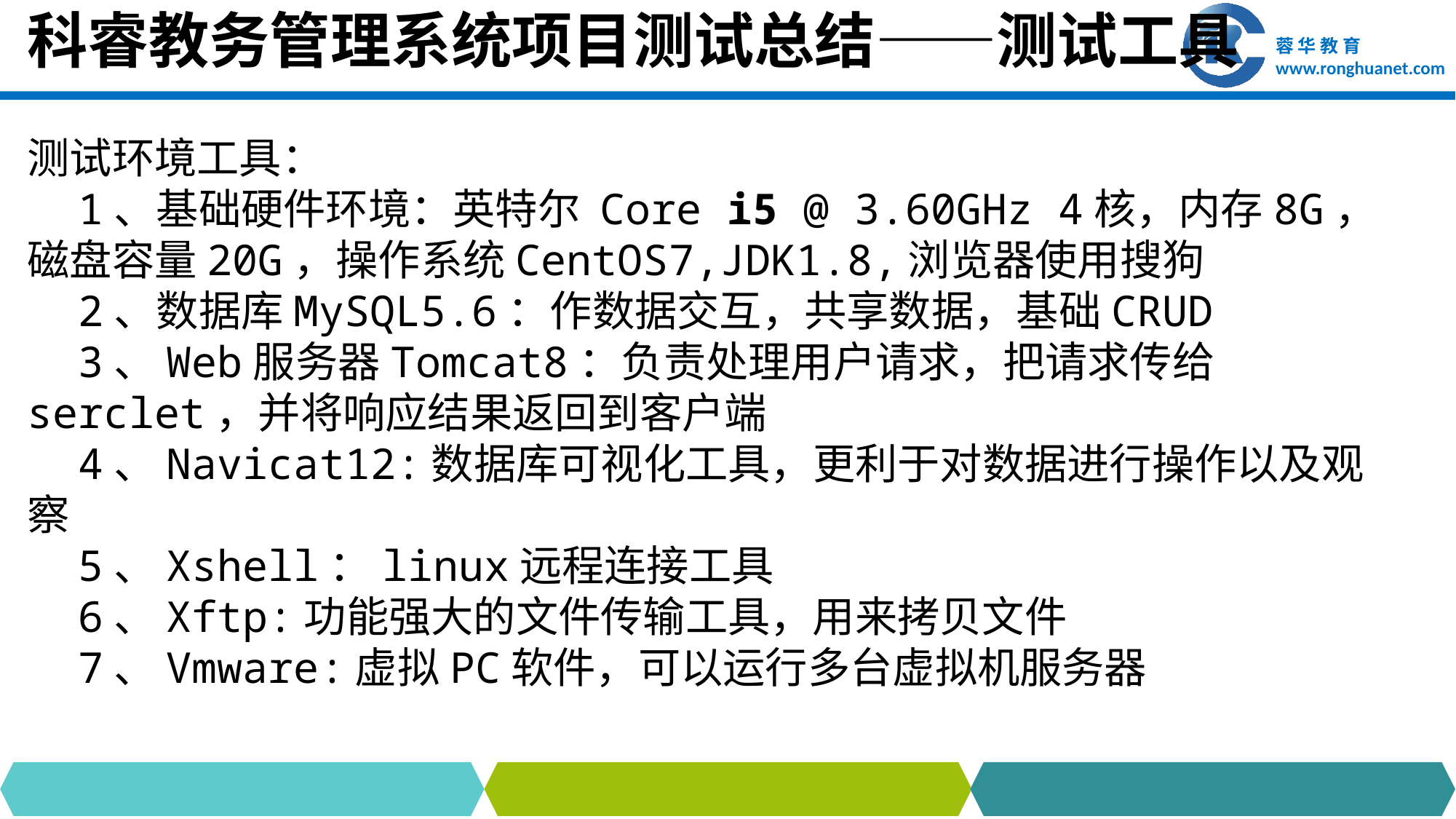

# 科睿教务管理系统项目测试总结——测试工具
测试环境工具：
  1、基础硬件环境：英特尔 Core i5 @ 3.60GHz 4核，内存8G，磁盘容量20G，操作系统CentOS7,JDK1.8,浏览器使用搜狗
  2、数据库MySQL5.6：作数据交互，共享数据，基础CRUD
  3、Web服务器Tomcat8：负责处理用户请求，把请求传给serclet，并将响应结果返回到客户端
  4、Navicat12:数据库可视化工具，更利于对数据进行操作以及观察
  5、Xshell：linux远程连接工具
  6、Xftp:功能强大的文件传输工具，用来拷贝文件
  7、Vmware:虚拟PC软件，可以运行多台虚拟机服务器